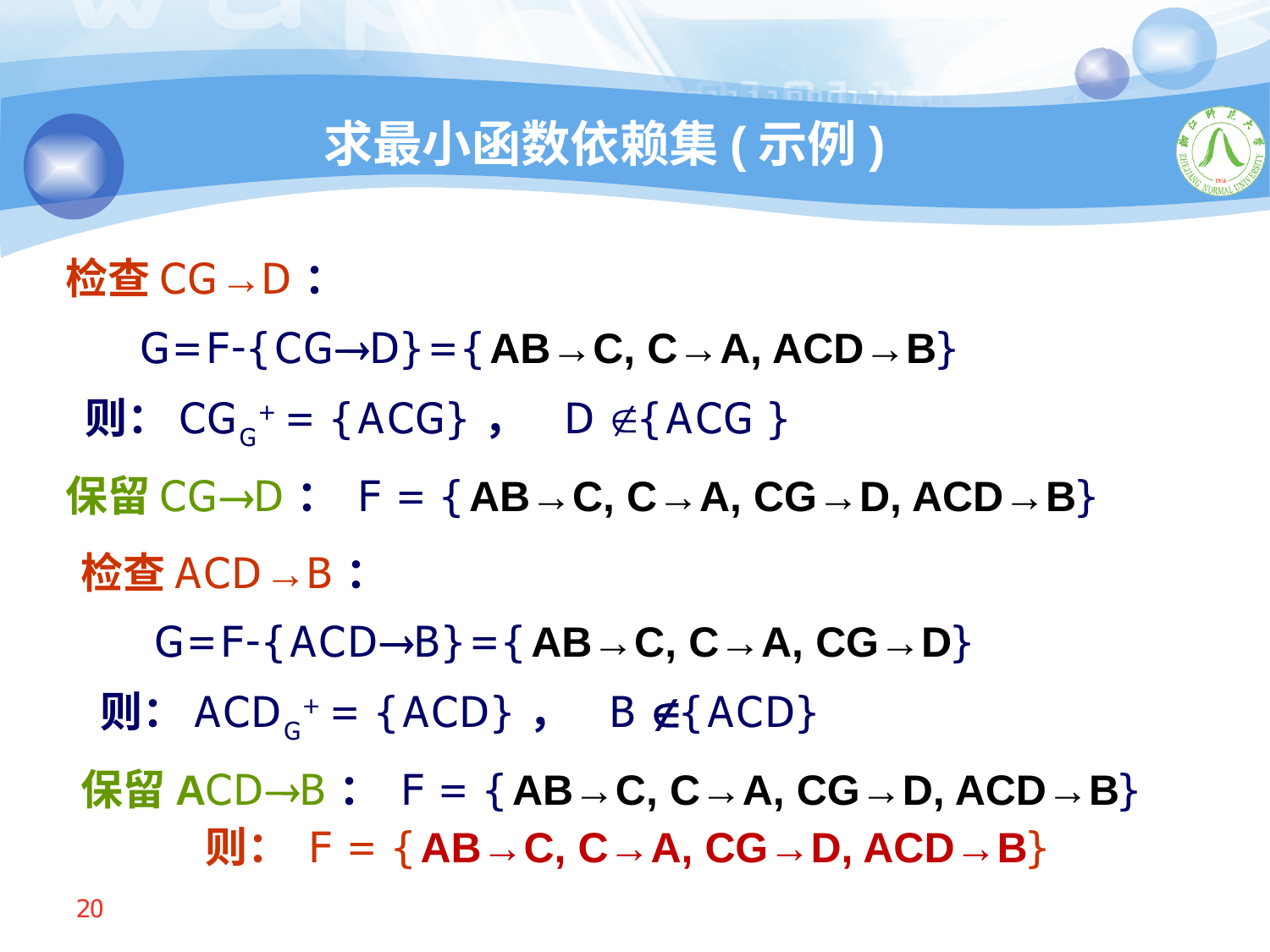

# 求最小函数依赖集(示例)
检查CG→D：
      G=F-{CG→D}={AB→C, C→A, ACD→B}
 则：CGG+ = {ACG}，   D ∉{ACG }
保留CG→D： F = {AB→C, C→A, CG→D, ACD→B}
检查ACD→B：
      G=F-{ACD→B}={AB→C, C→A, CG→D}
 则：ACDG+ = {ACD}，   B ∉{ACD}
保留ACD→B： F = {AB→C, C→A, CG→D, ACD→B}

则： F = {AB→C, C→A, CG→D, ACD→B}
20